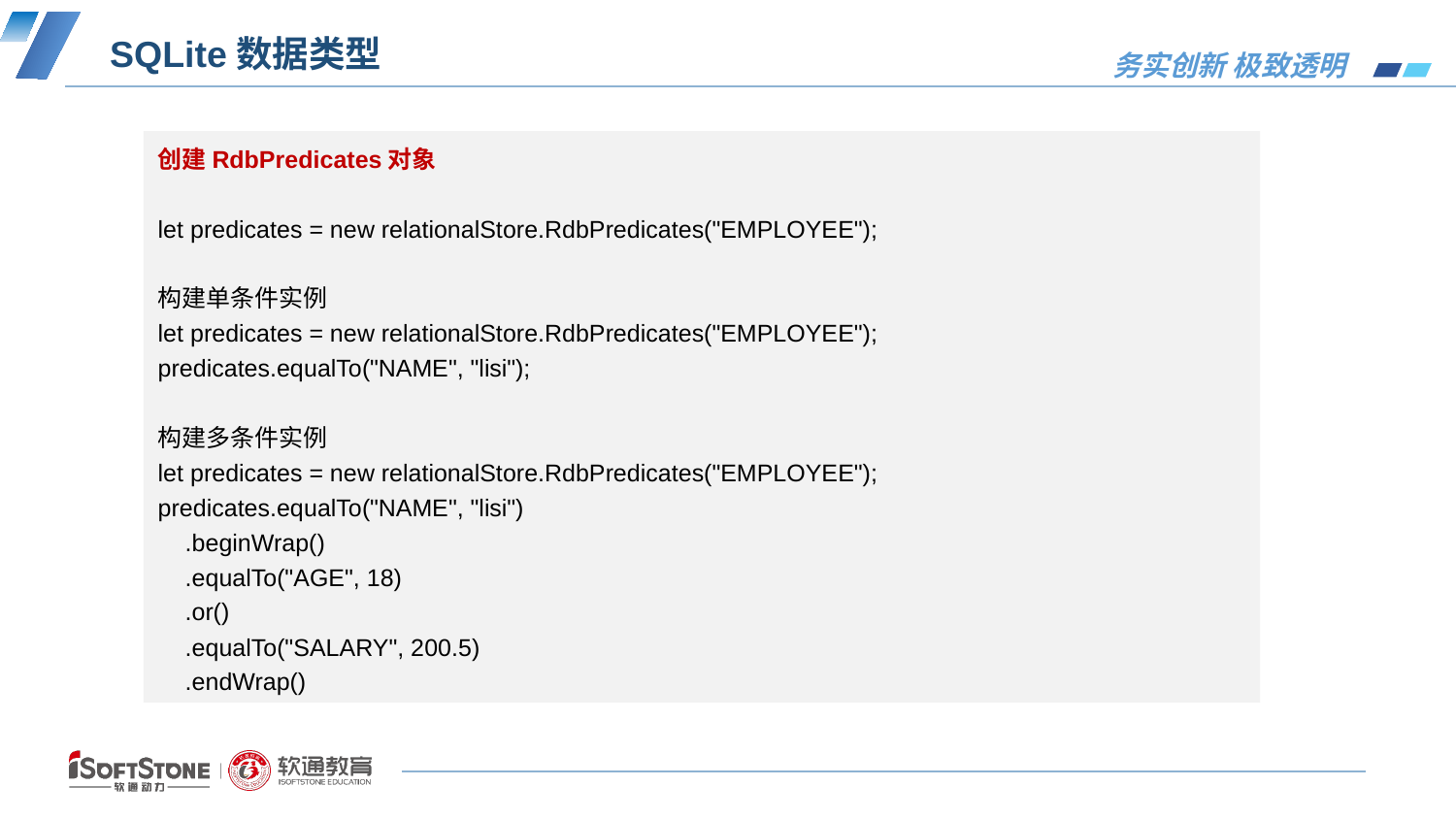

# SQLite数据类型
创建RdbPredicates对象

let predicates = new relationalStore.RdbPredicates("EMPLOYEE");

构建单条件实例
let predicates = new relationalStore.RdbPredicates("EMPLOYEE");
predicates.equalTo("NAME", "lisi");

构建多条件实例
let predicates = new relationalStore.RdbPredicates("EMPLOYEE");
predicates.equalTo("NAME", "lisi")
    .beginWrap()
    .equalTo("AGE", 18)
    .or()
    .equalTo("SALARY", 200.5)
    .endWrap()